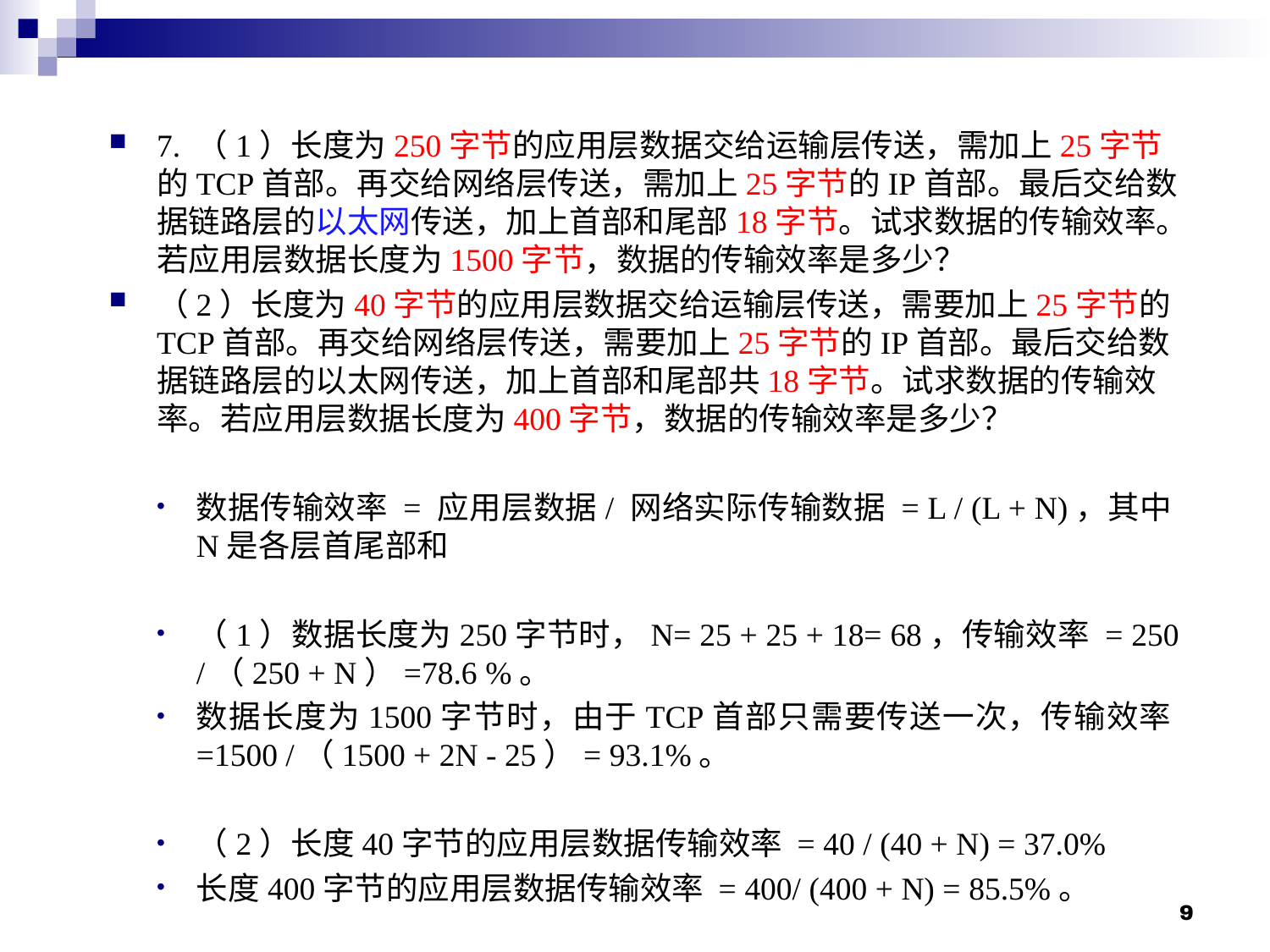

7. （1）长度为250字节的应用层数据交给运输层传送，需加上25字节的TCP首部。再交给网络层传送，需加上25字节的IP首部。最后交给数据链路层的以太网传送，加上首部和尾部18字节。试求数据的传输效率。若应用层数据长度为1500字节，数据的传输效率是多少？
（2）长度为40字节的应用层数据交给运输层传送，需要加上25字节的TCP首部。再交给网络层传送，需要加上25字节的IP首部。最后交给数据链路层的以太网传送，加上首部和尾部共18字节。试求数据的传输效率。若应用层数据长度为400字节，数据的传输效率是多少？

数据传输效率 = 应用层数据/ 网络实际传输数据 = L / (L + N)，其中N是各层首尾部和

（1）数据长度为250字节时，N= 25 + 25 + 18= 68，传输效率 = 250 /（250 + N）=78.6 %。
数据长度为1500字节时，由于TCP首部只需要传送一次，传输效率=1500 /（1500 + 2N - 25）= 93.1%。

（2）长度40字节的应用层数据传输效率 = 40 / (40 + N) = 37.0%
长度400字节的应用层数据传输效率 = 400/ (400 + N) = 85.5%。
9